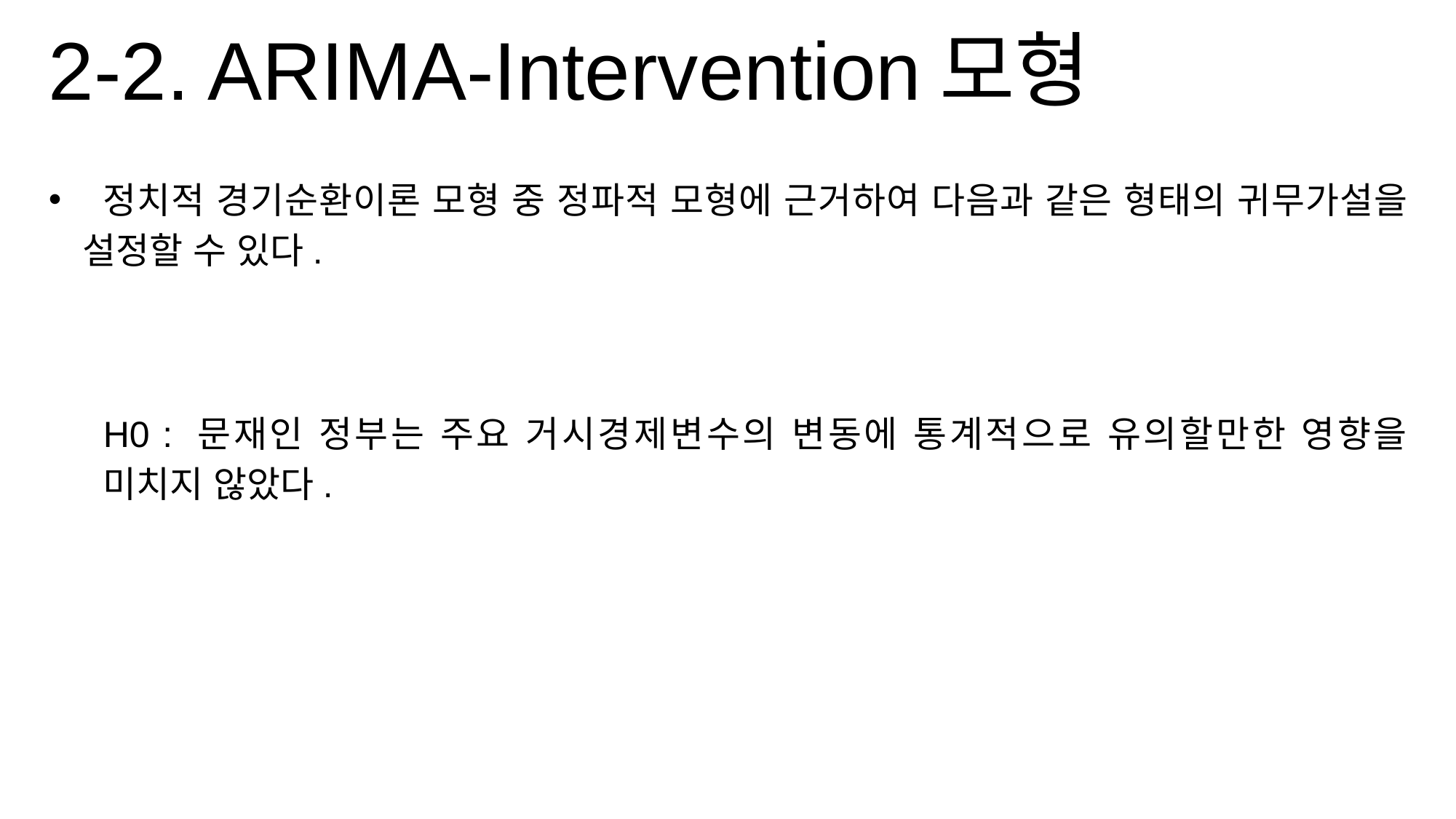

# 2-2. ARIMA-Intervention모형
 정치적 경기순환이론 모형 중 정파적 모형에 근거하여 다음과 같은 형태의 귀무가설을 설정할 수 있다.

H0 : 문재인 정부는 주요 거시경제변수의 변동에 통계적으로 유의할만한 영향을 미치지 않았다.